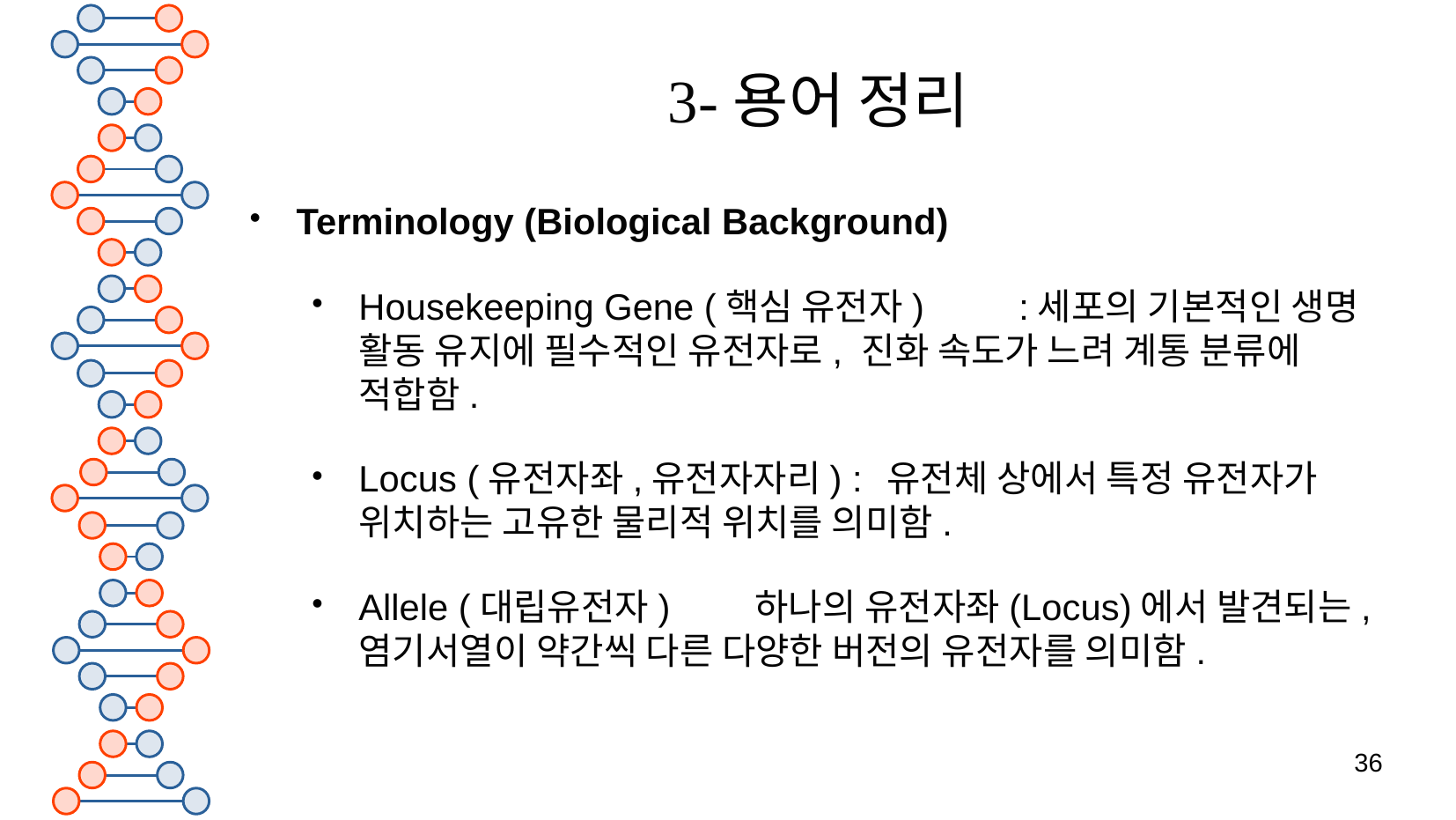

# 3-용어 정리
Terminology (Biological Background)
Housekeeping Gene (핵심 유전자)	:세포의 기본적인 생명 활동 유지에 필수적인 유전자로, 진화 속도가 느려 계통 분류에 적합함.
Locus (유전자좌,유전자자리) :	유전체 상에서 특정 유전자가 위치하는 고유한 물리적 위치를 의미함.
Allele (대립유전자)	하나의 유전자좌(Locus)에서 발견되는, 염기서열이 약간씩 다른 다양한 버전의 유전자를 의미함.
36